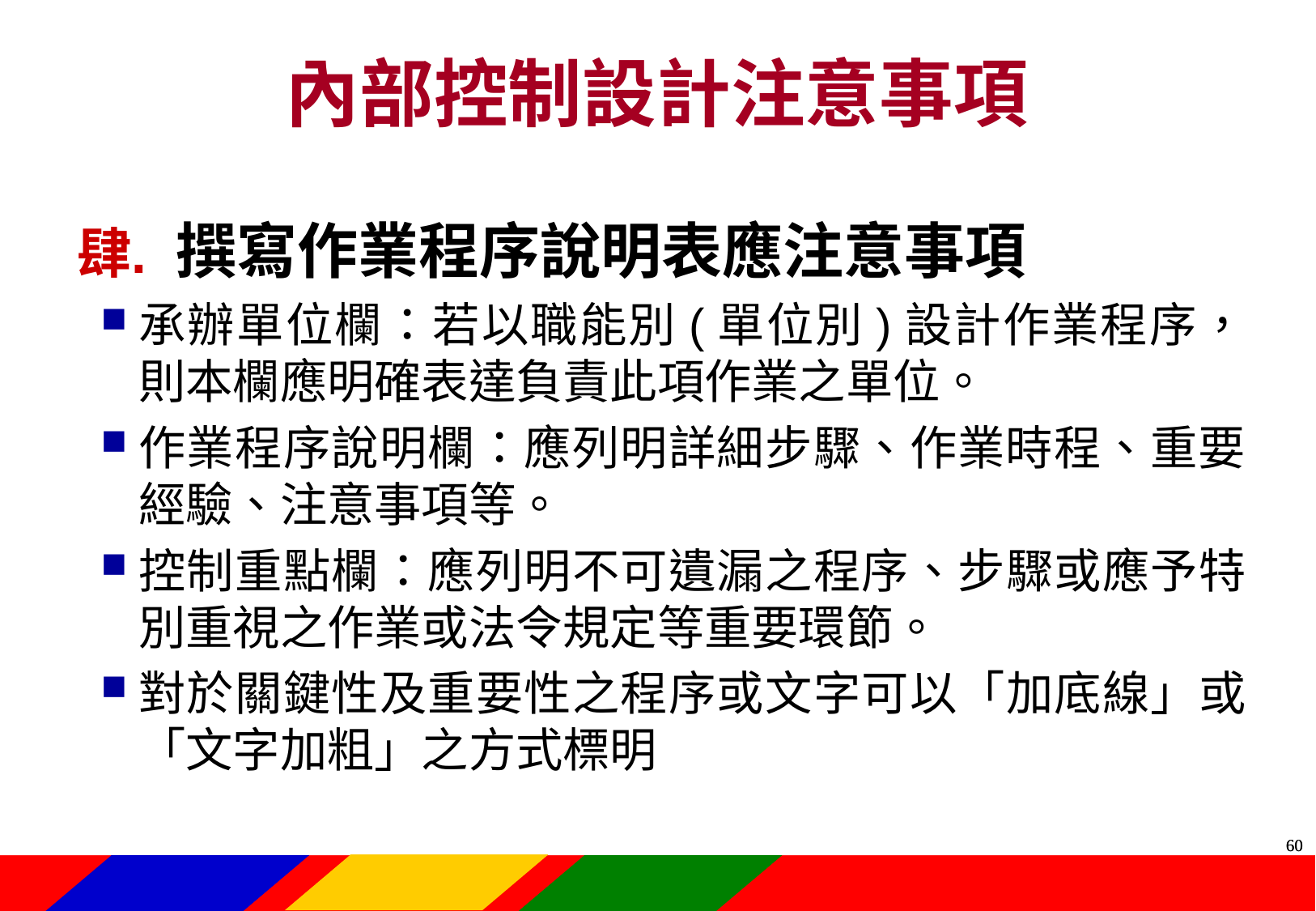

內部控制設計注意事項
撰寫作業程序說明表應注意事項
承辦單位欄：若以職能別(單位別)設計作業程序，則本欄應明確表達負責此項作業之單位。
作業程序說明欄：應列明詳細步驟、作業時程、重要經驗、注意事項等。
控制重點欄：應列明不可遺漏之程序、步驟或應予特別重視之作業或法令規定等重要環節。
對於關鍵性及重要性之程序或文字可以「加底線」或「文字加粗」之方式標明
60
60